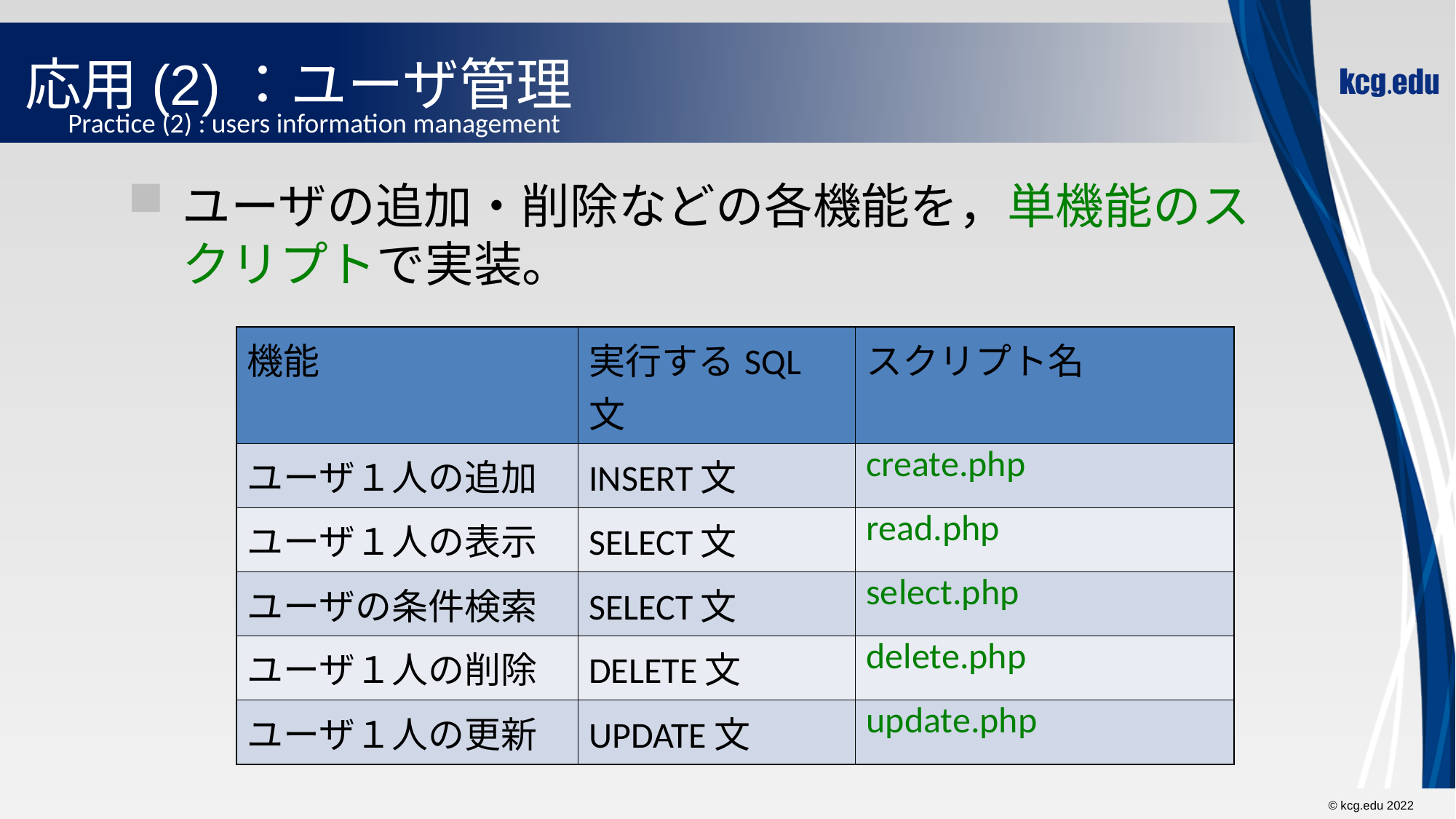

# 応用(2)：ユーザ管理
Practice (2) : users information management
ユーザの追加・削除などの各機能を，単機能のスクリプトで実装。
| 機能 | 実行するSQL文 | スクリプト名 |
| --- | --- | --- |
| ユーザ１人の追加 | INSERT文 | create.php |
| ユーザ１人の表示 | SELECT文 | read.php |
| ユーザの条件検索 | SELECT文 | select.php |
| ユーザ１人の削除 | DELETE文 | delete.php |
| ユーザ１人の更新 | UPDATE文 | update.php |